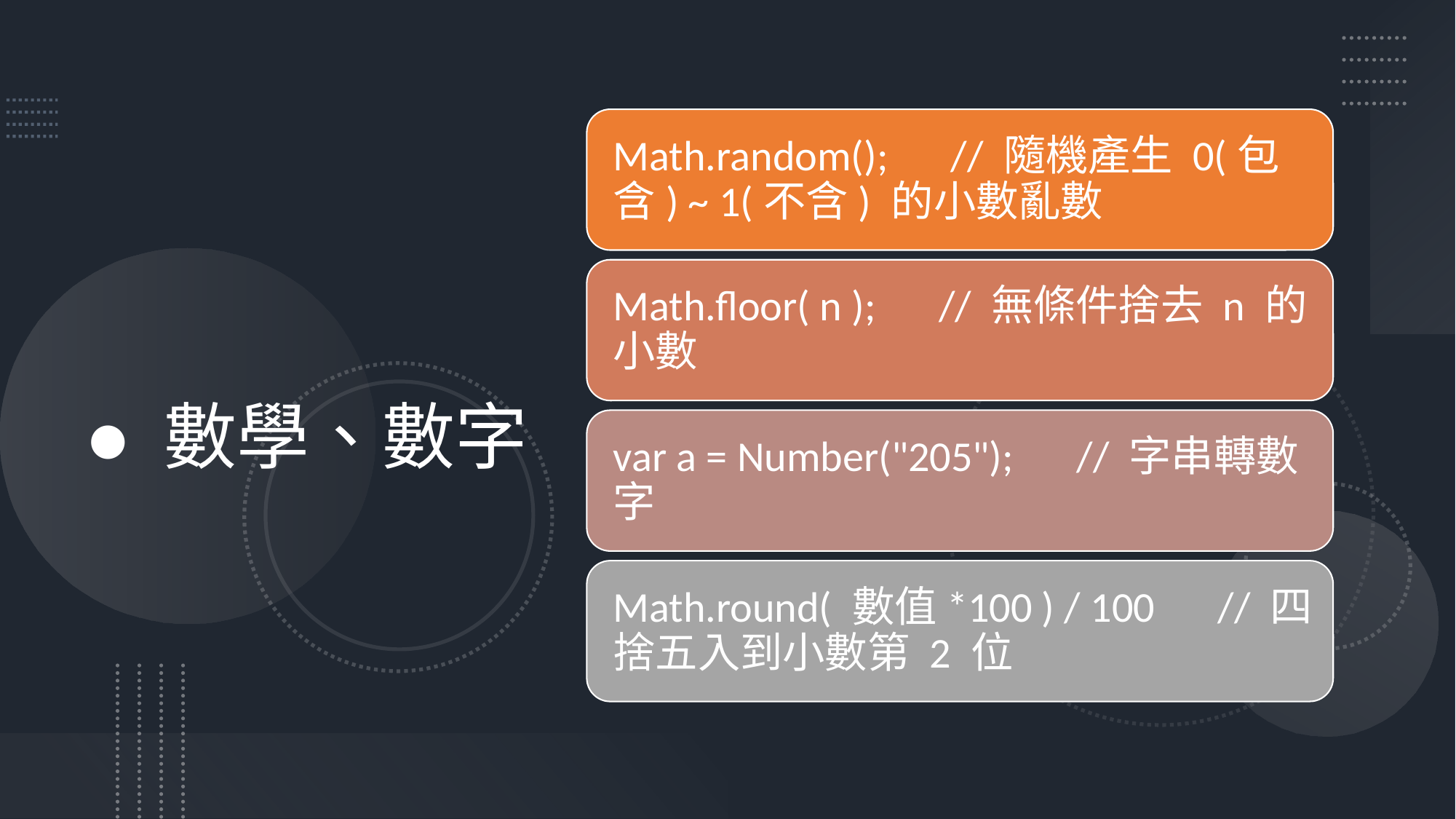

# ● 數學、數字
Math.random();　// 隨機產生 0(包含) ~ 1(不含) 的小數亂數
Math.floor( n );　// 無條件捨去 n 的小數
var a = Number("205");　// 字串轉數字
Math.round( 數值*100 ) / 100　// 四捨五入到小數第 2 位